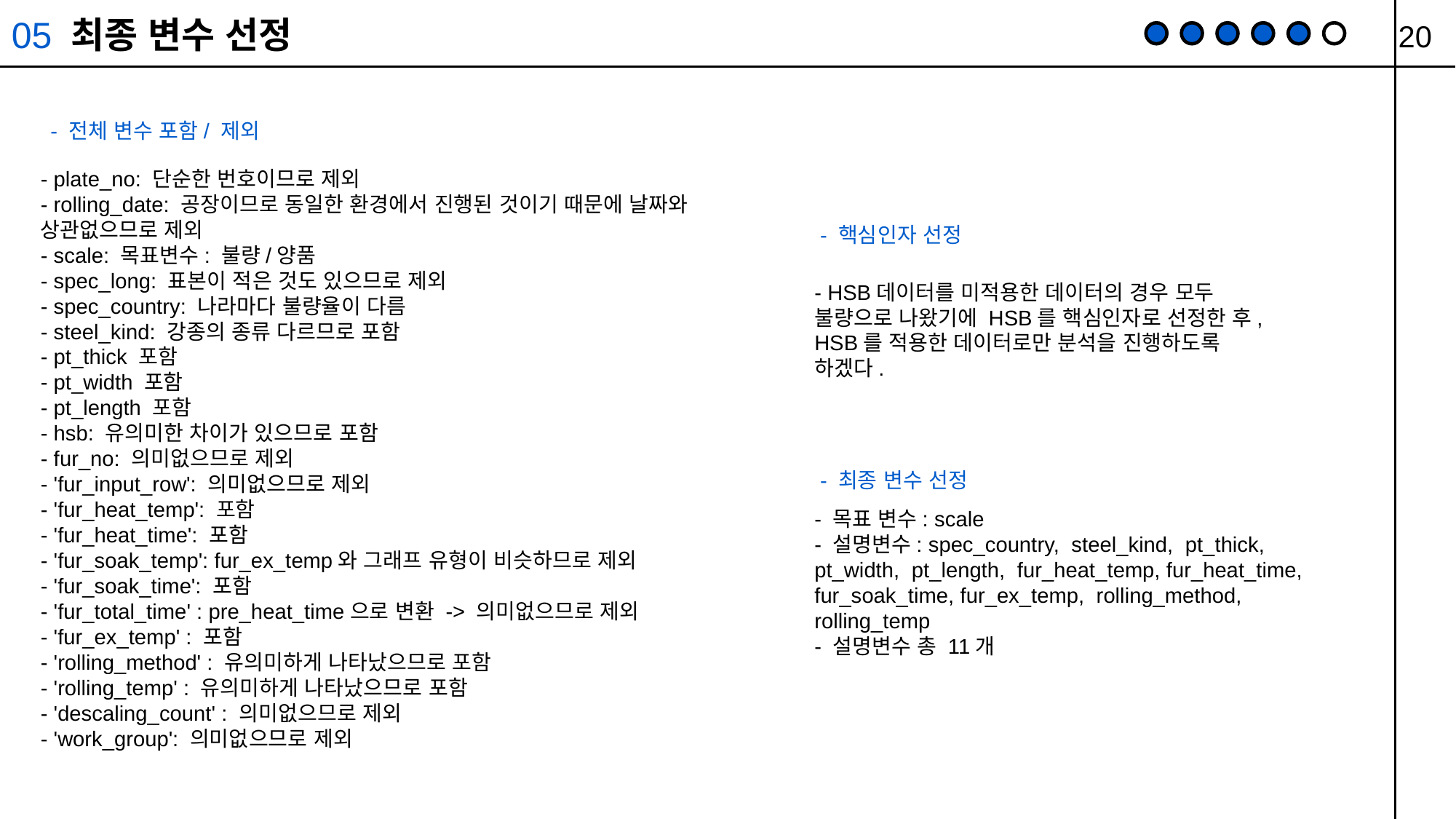

05 최종 변수 선정

- 전체 변수 포함/ 제외
- plate_no: 단순한 번호이므로 제외
- rolling_date: 공장이므로 동일한 환경에서 진행된 것이기 때문에 날짜와 상관없으므로 제외
- scale: 목표변수: 불량/양품
- spec_long: 표본이 적은 것도 있으므로 제외
- spec_country: 나라마다 불량율이 다름
- steel_kind: 강종의 종류 다르므로 포함
- pt_thick 포함
- pt_width 포함
- pt_length 포함
- hsb: 유의미한 차이가 있으므로 포함
- fur_no: 의미없으므로 제외
- 'fur_input_row': 의미없으므로 제외
- 'fur_heat_temp': 포함
- 'fur_heat_time': 포함
- 'fur_soak_temp': fur_ex_temp와 그래프 유형이 비슷하므로 제외
- 'fur_soak_time': 포함
- 'fur_total_time' : pre_heat_time으로 변환 -> 의미없으므로 제외
- 'fur_ex_temp' : 포함
- 'rolling_method' : 유의미하게 나타났으므로 포함
- 'rolling_temp' : 유의미하게 나타났으므로 포함
- 'descaling_count' : 의미없으므로 제외
- 'work_group': 의미없으므로 제외
- 핵심인자 선정
- HSB데이터를 미적용한 데이터의 경우 모두 불량으로 나왔기에 HSB를 핵심인자로 선정한 후, HSB를 적용한 데이터로만 분석을 진행하도록 하겠다.
- 최종 변수 선정
- 목표 변수: scale
- 설명변수: spec_country,  steel_kind,  pt_thick,  pt_width,  pt_length,  fur_heat_temp, fur_heat_time, fur_soak_time, fur_ex_temp,  rolling_method,  rolling_temp
- 설명변수 총 11개